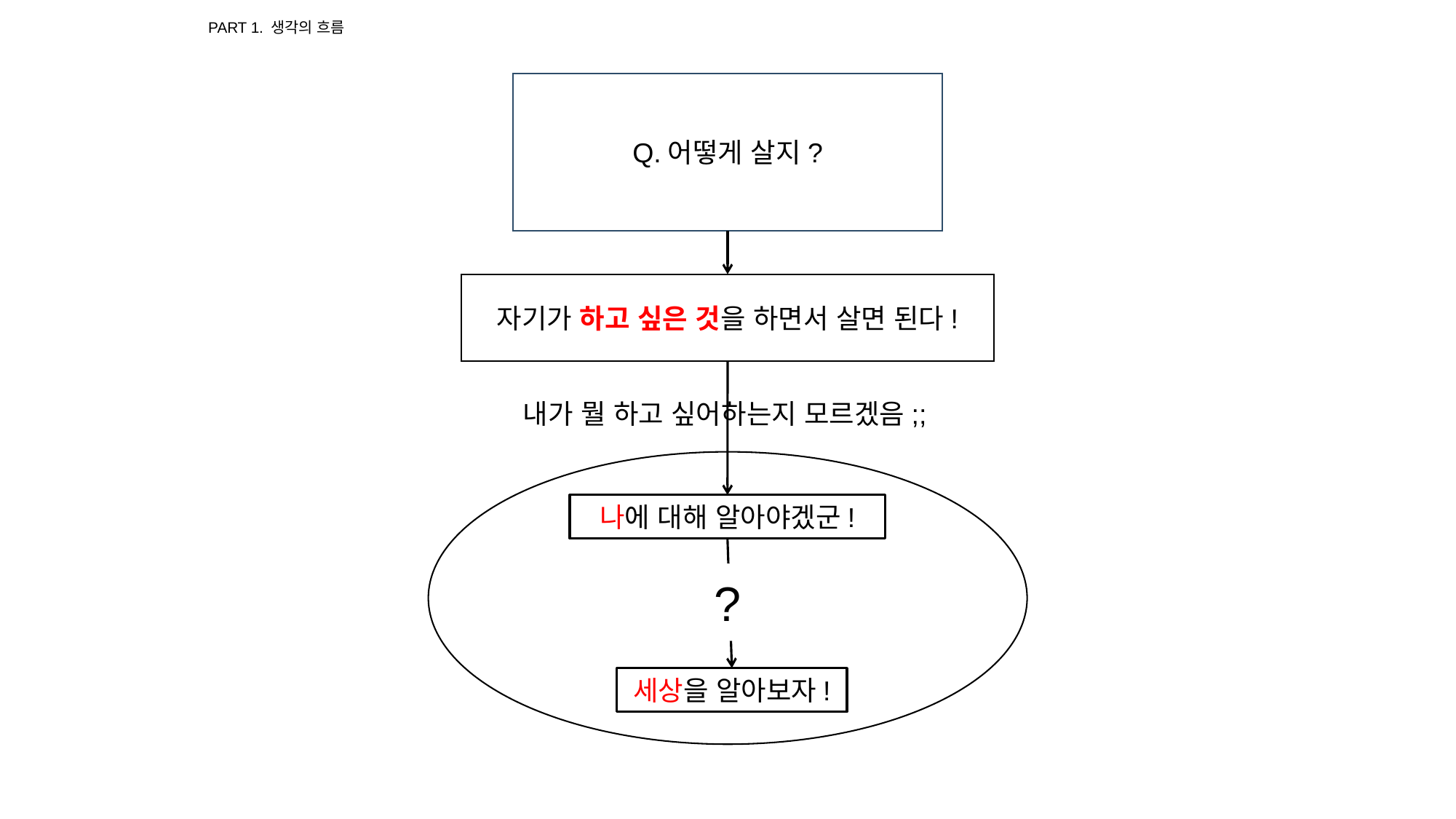

PART 1. 생각의 흐름
Q.어떻게 살지?
Q. 어떻게 해야 잘 사는 걸까?
Q. 뭘 하면서 살아야 행복해질까?
Q. 멋있게 살려면 뭐부터 해야하지?
…
자기가 하고 싶은 것을 하면서 살면 된다!
내가 뭘 하고 싶어하는지 모르겠음;;

?
나에 대해 알아야겠군!
세상을 알아보자!